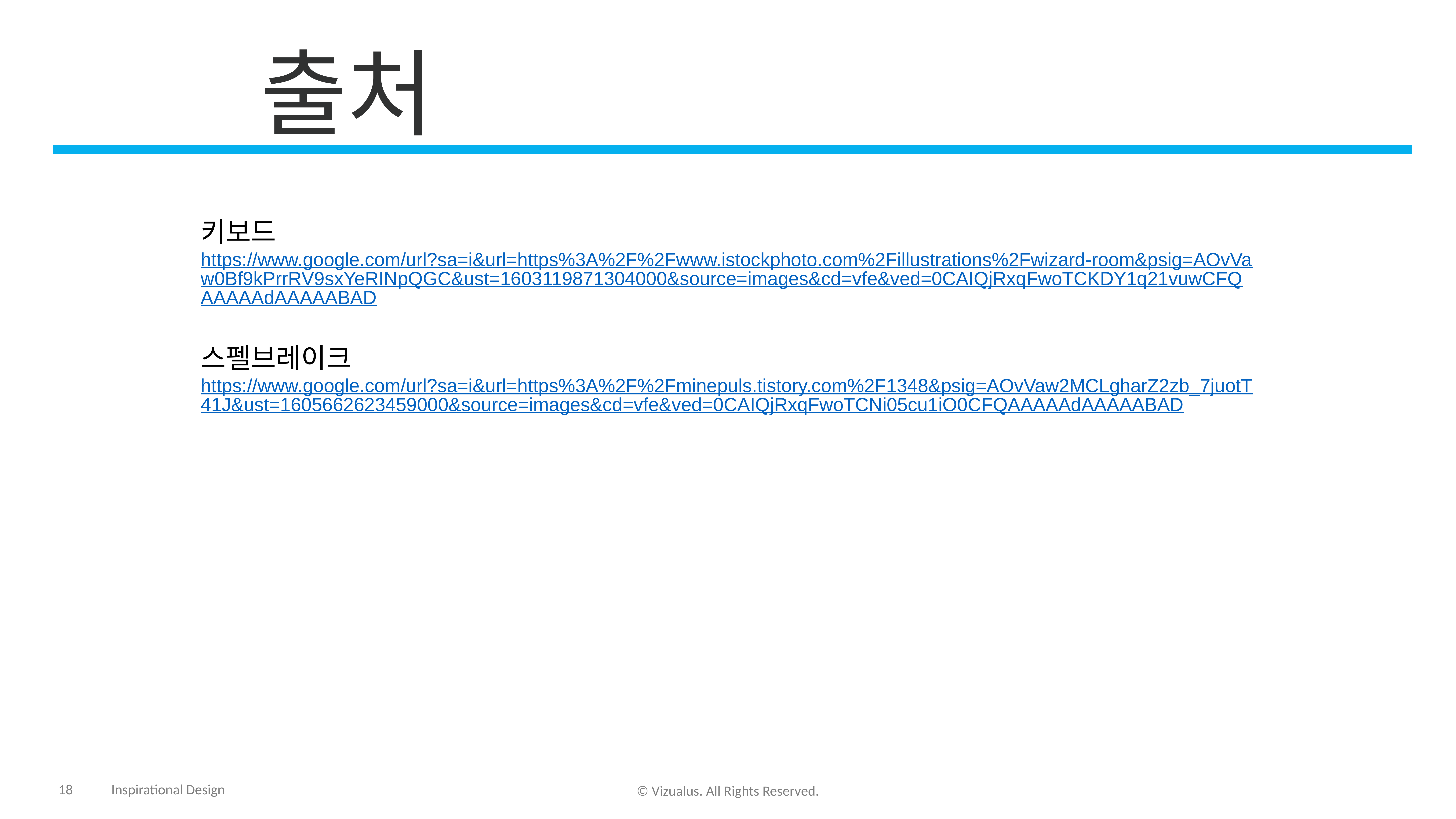

출처

키보드 https://www.google.com/url?sa=i&url=https%3A%2F%2Fwww.istockphoto.com%2Fillustrations%2Fwizard-room&psig=AOvVaw0Bf9kPrrRV9sxYeRINpQGC&ust=1603119871304000&source=images&cd=vfe&ved=0CAIQjRxqFwoTCKDY1q21vuwCFQAAAAAdAAAAABAD

스펠브레이크
https://www.google.com/url?sa=i&url=https%3A%2F%2Fminepuls.tistory.com%2F1348&psig=AOvVaw2MCLgharZ2zb_7juotT41J&ust=1605662623459000&source=images&cd=vfe&ved=0CAIQjRxqFwoTCNi05cu1iO0CFQAAAAAdAAAAABAD

18
© Vizualus. All Rights Reserved.